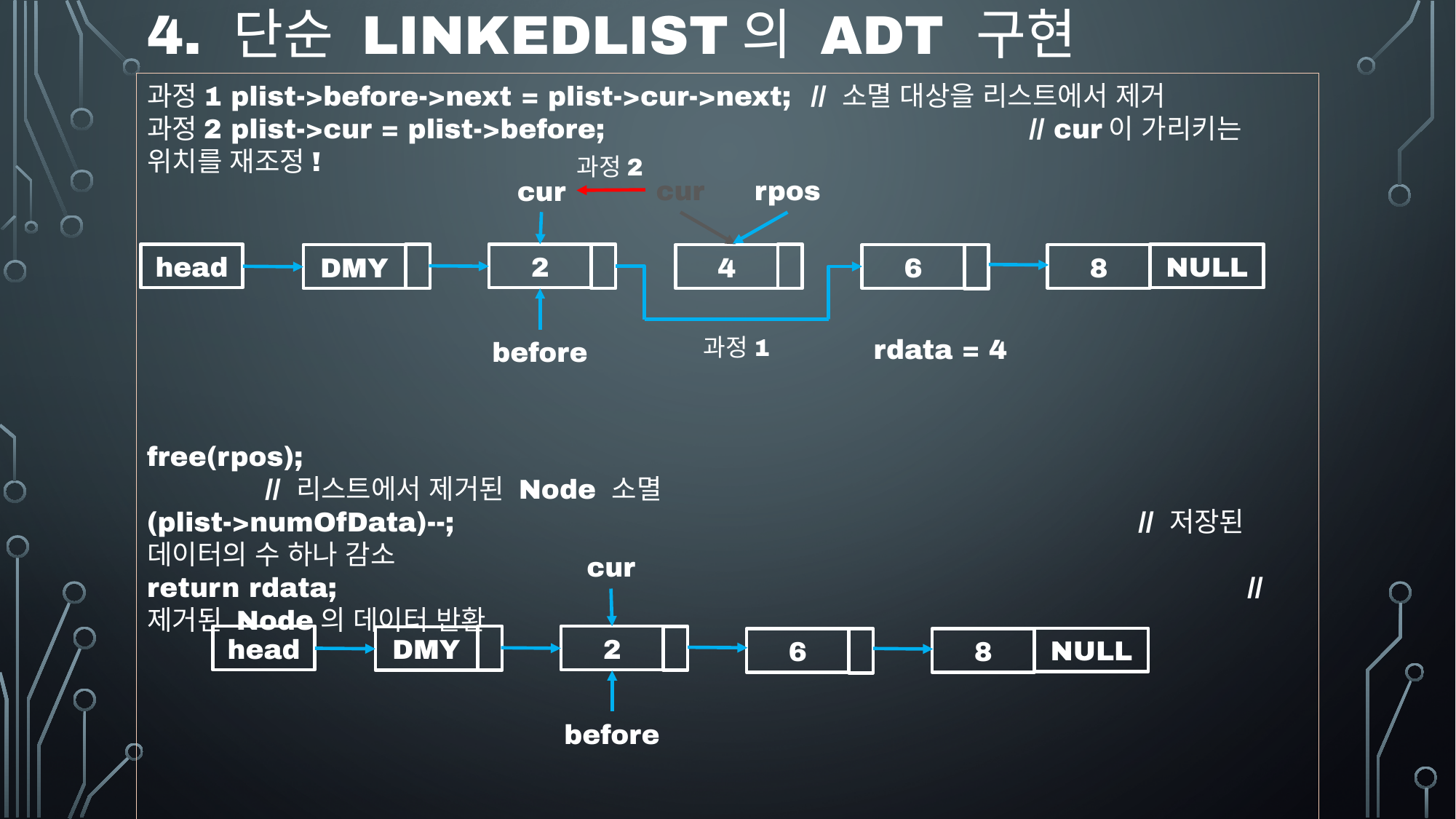

# 4. 단순 LinkedList의 ADT 구현
과정1 plist->before->next = plist->cur->next;	 // 소멸 대상을 리스트에서 제거
과정2 plist->cur = plist->before;				 // cur이 가리키는 위치를 재조정!

free(rpos);										 // 리스트에서 제거된 Node 소멸
(plist->numOfData)--;							 // 저장된 데이터의 수 하나 감소
return rdata;									 // 제거된 Node의 데이터 반환

과정2
cur
head

DMY

4
6
2

NULL

8
before
rpos
rdata = 4
cur
과정1
cur
head

DMY
6
2

NULL

8
before